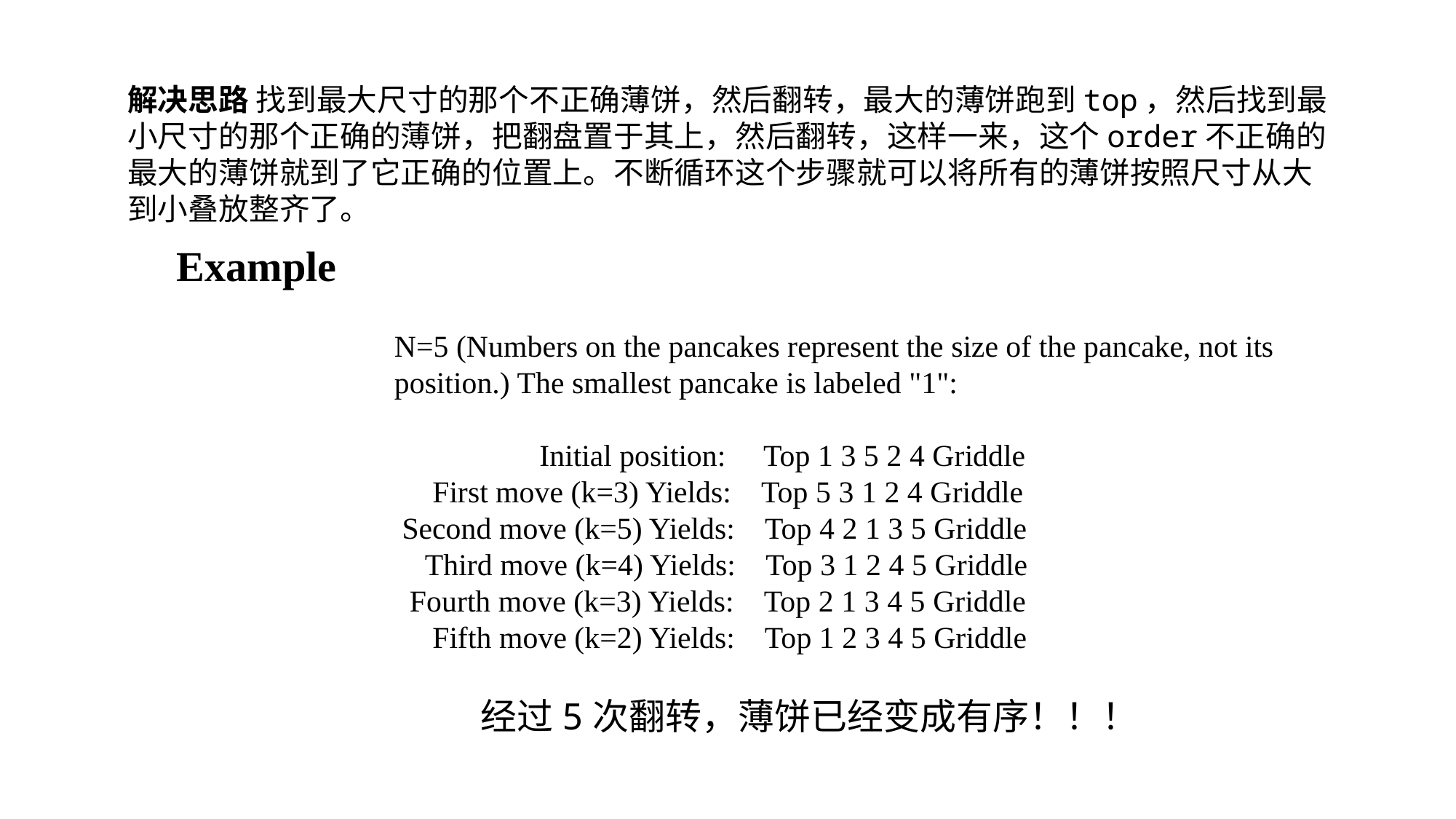

解决思路 找到最大尺寸的那个不正确薄饼，然后翻转，最大的薄饼跑到top，然后找到最小尺寸的那个正确的薄饼，把翻盘置于其上，然后翻转，这样一来，这个order不正确的最大的薄饼就到了它正确的位置上。不断循环这个步骤就可以将所有的薄饼按照尺寸从大到小叠放整齐了。
Example
N=5 (Numbers on the pancakes represent the size of the pancake, not its
position.) The smallest pancake is labeled "1":

                   Initial position:     Top 1 3 5 2 4 Griddle
     First move (k=3) Yields:    Top 5 3 1 2 4 Griddle
 Second move (k=5) Yields:    Top 4 2 1 3 5 Griddle
    Third move (k=4) Yields:    Top 3 1 2 4 5 Griddle
  Fourth move (k=3) Yields:    Top 2 1 3 4 5 Griddle
     Fifth move (k=2) Yields:    Top 1 2 3 4 5 Griddle
经过5次翻转，薄饼已经变成有序！！！